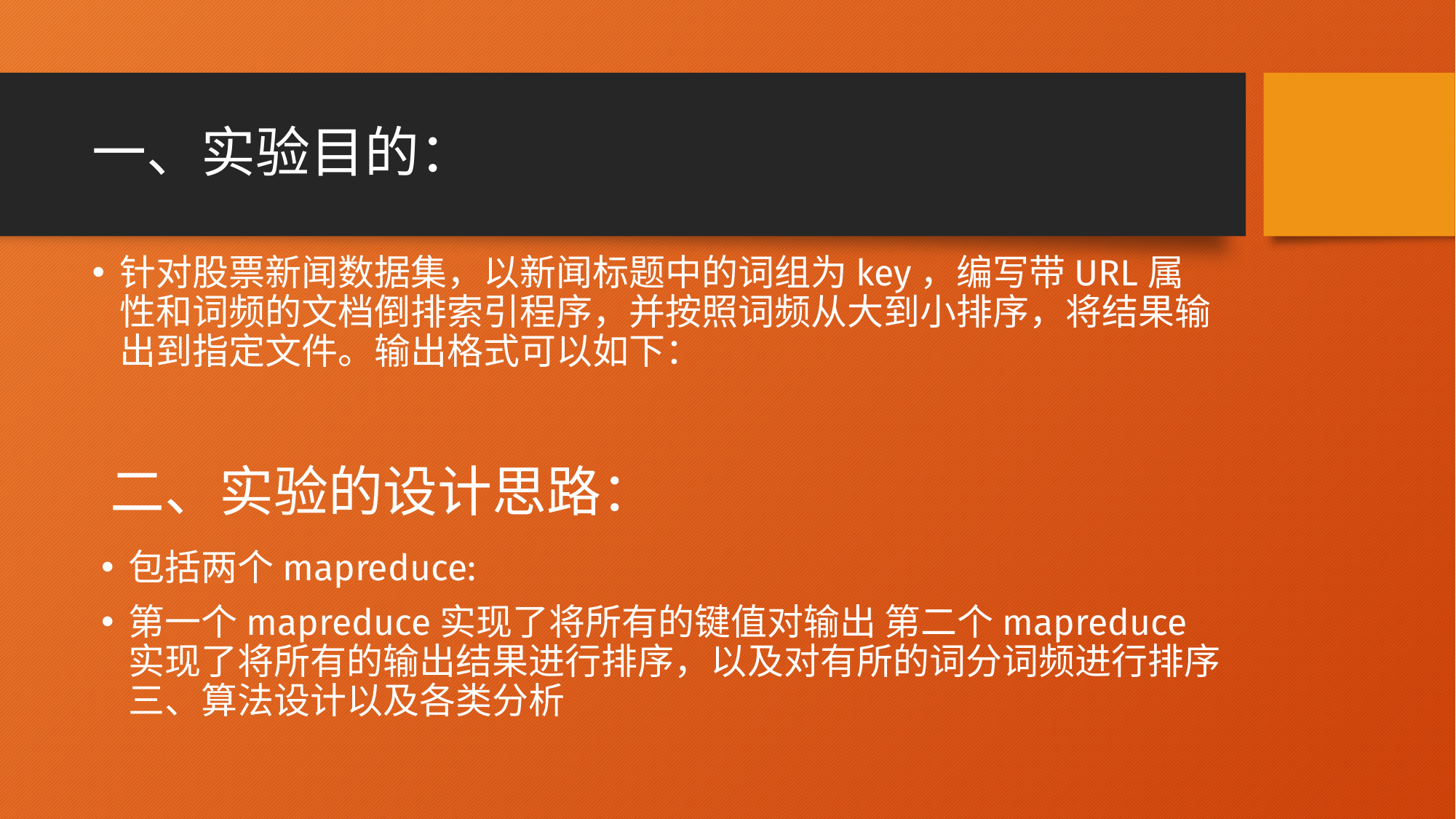

# 一、实验目的：
针对股票新闻数据集，以新闻标题中的词组为key，编写带URL属性和词频的文档倒排索引程序，并按照词频从大到小排序，将结果输出到指定文件。输出格式可以如下：

二、实验的设计思路：
包括两个mapreduce:
第一个mapreduce实现了将所有的键值对输出 第二个mapreduce实现了将所有的输出结果进行排序，以及对有所的词分词频进行排序 三、算法设计以及各类分析